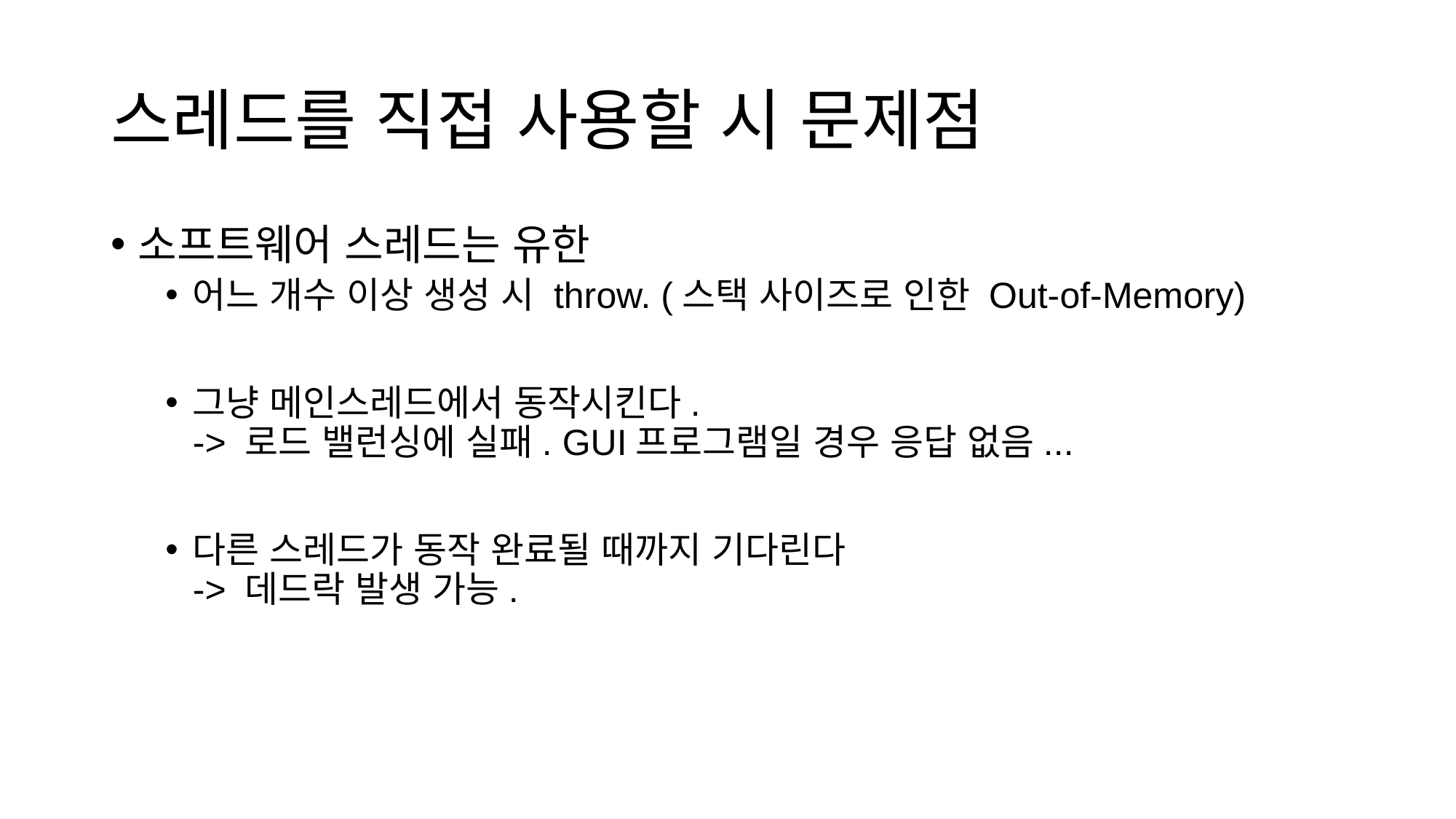

# 스레드를 직접 사용할 시 문제점
소프트웨어 스레드는 유한
어느 개수 이상 생성 시 throw. (스택 사이즈로 인한 Out-of-Memory)

그냥 메인스레드에서 동작시킨다.
-> 로드 밸런싱에 실패. GUI프로그램일 경우 응답 없음...

다른 스레드가 동작 완료될 때까지 기다린다
-> 데드락 발생 가능.